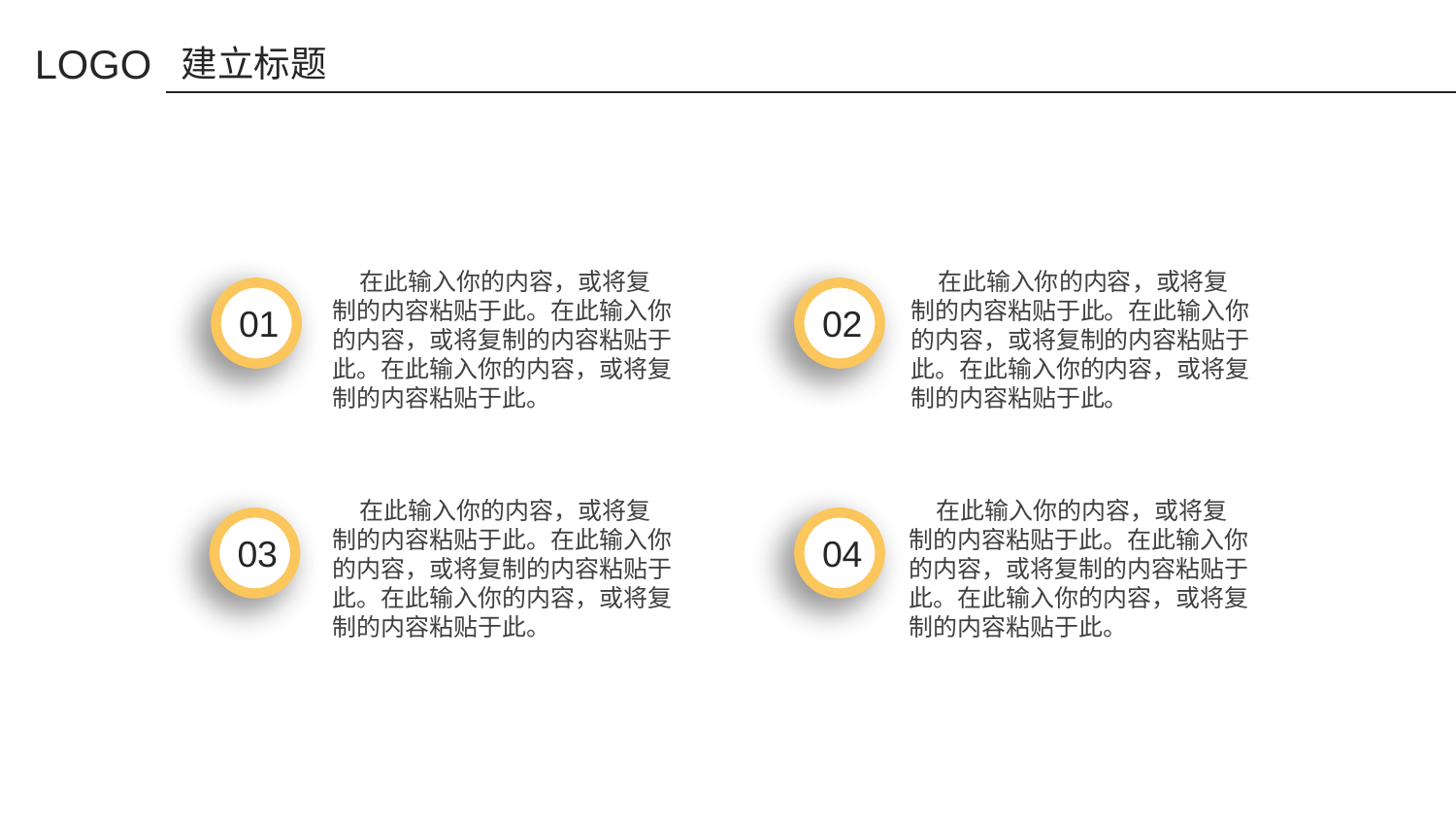

LOGO
建立标题

    在此输入你的内容，或将复
制的内容粘贴于此。在此输入你
的内容，或将复制的内容粘贴于
此。在此输入你的内容，或将复
制的内容粘贴于此。
    在此输入你的内容，或将复
制的内容粘贴于此。在此输入你
的内容，或将复制的内容粘贴于
此。在此输入你的内容，或将复
制的内容粘贴于此。

02

01
    在此输入你的内容，或将复
制的内容粘贴于此。在此输入你
的内容，或将复制的内容粘贴于
此。在此输入你的内容，或将复
制的内容粘贴于此。
    在此输入你的内容，或将复
制的内容粘贴于此。在此输入你
的内容，或将复制的内容粘贴于
此。在此输入你的内容，或将复
制的内容粘贴于此。

04

03